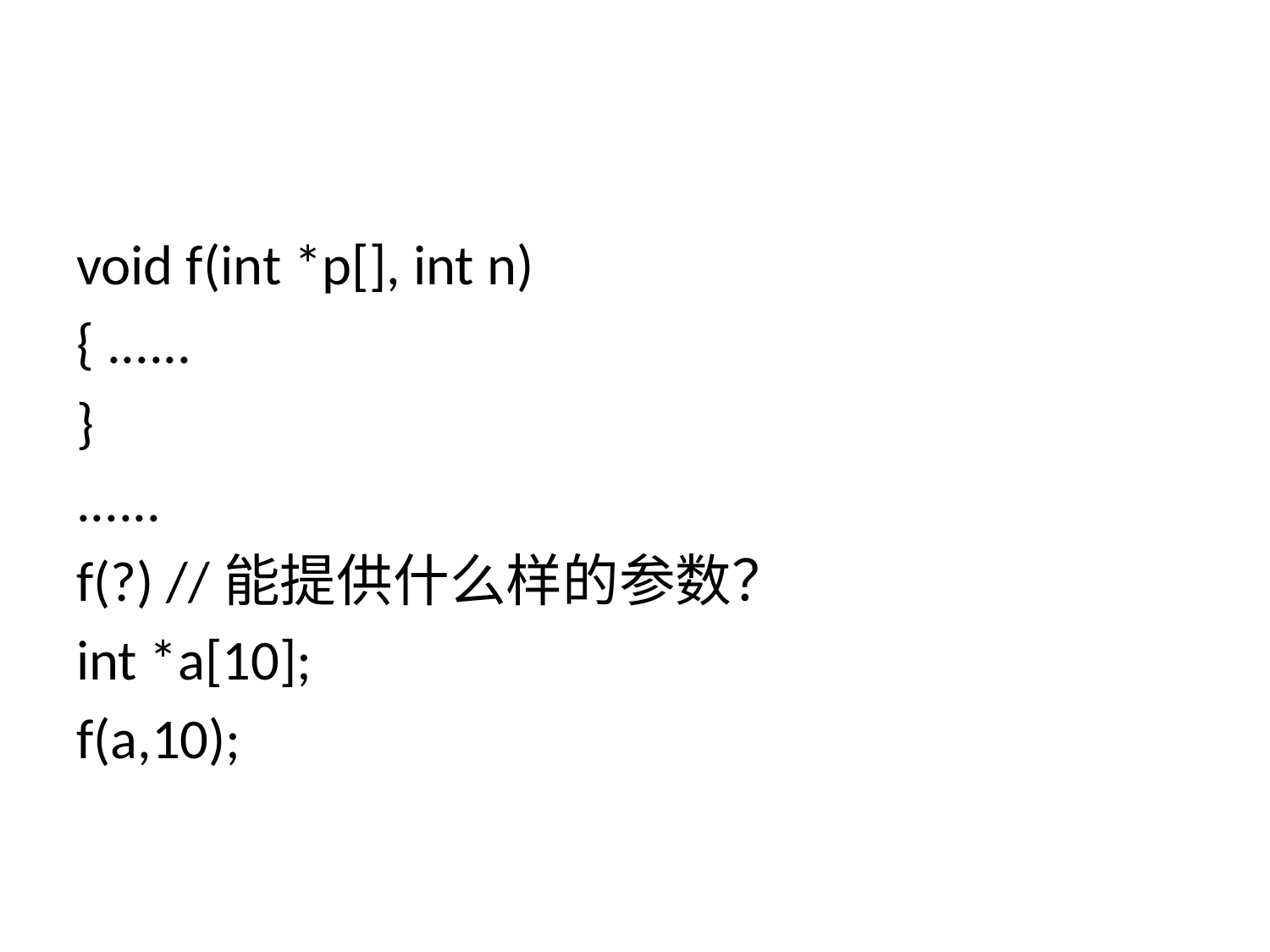

#
void f(int *p[], int n)
{ ......
}
......
f(?) //能提供什么样的参数？
int *a[10];
f(a,10);